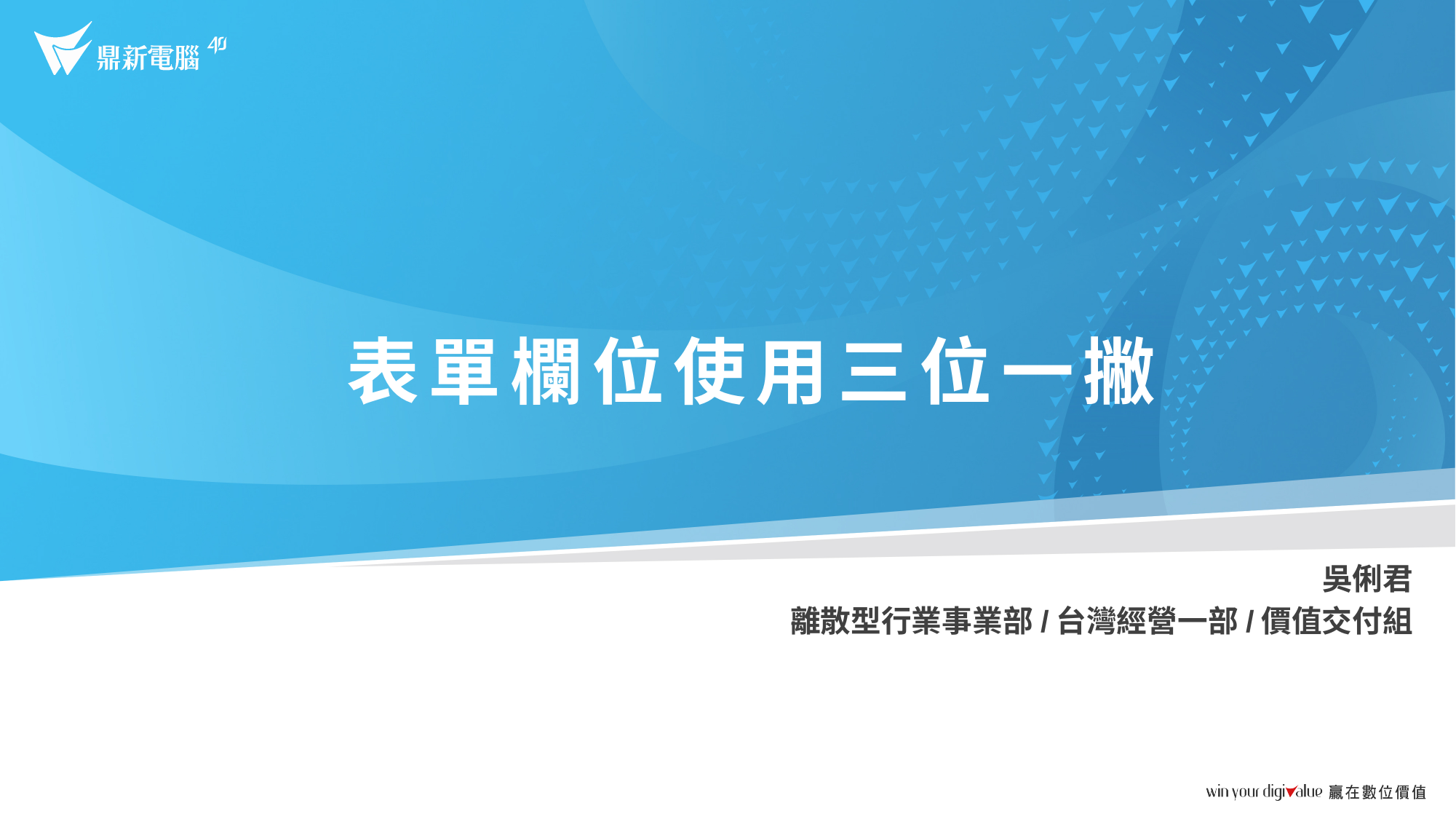

表單欄位使用三位一撇
# 吳俐君
離散型行業事業部/台灣經營一部/價值交付組